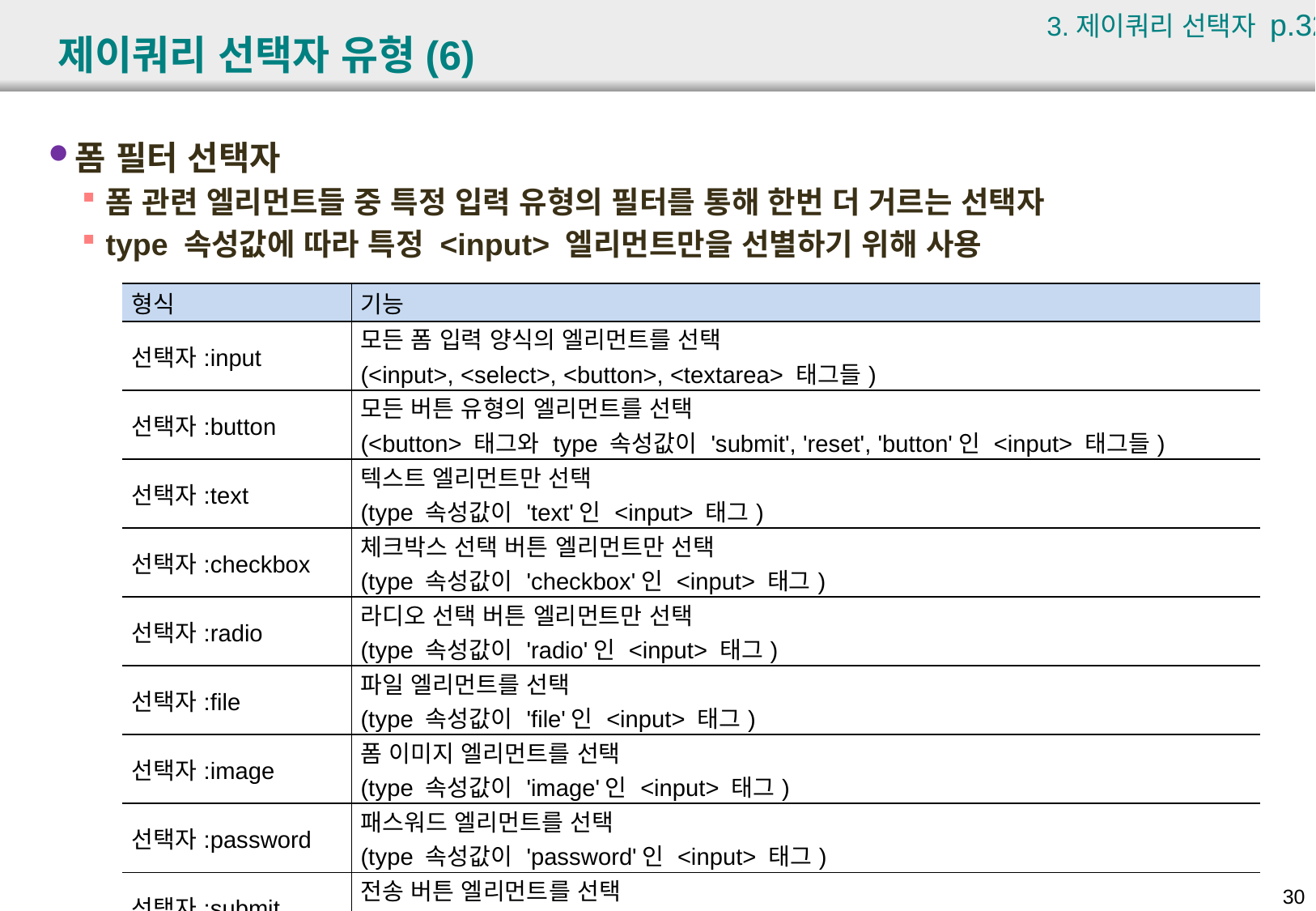

3.제이쿼리 선택자 p.327
# 제이쿼리 선택자 유형(6)
폼 필터 선택자
폼 관련 엘리먼트들 중 특정 입력 유형의 필터를 통해 한번 더 거르는 선택자
type 속성값에 따라 특정 <input> 엘리먼트만을 선별하기 위해 사용

| 형식 | 기능 |
| --- | --- |
| 선택자:input | 모든 폼 입력 양식의 엘리먼트를 선택 (<input>, <select>, <button>, <textarea> 태그들) |
| 선택자:button | 모든 버튼 유형의 엘리먼트를 선택 (<button> 태그와 type 속성값이 'submit', 'reset', 'button'인 <input> 태그들) |
| 선택자:text | 텍스트 엘리먼트만 선택 (type 속성값이 'text'인 <input> 태그) |
| 선택자:checkbox | 체크박스 선택 버튼 엘리먼트만 선택 (type 속성값이 'checkbox'인 <input> 태그) |
| 선택자:radio | 라디오 선택 버튼 엘리먼트만 선택 (type 속성값이 'radio'인 <input> 태그) |
| 선택자:file | 파일 엘리먼트를 선택 (type 속성값이 'file'인 <input> 태그) |
| 선택자:image | 폼 이미지 엘리먼트를 선택 (type 속성값이 'image'인 <input> 태그) |
| 선택자:password | 패스워드 엘리먼트를 선택 (type 속성값이 'password'인 <input> 태그) |
| 선택자:submit | 전송 버튼 엘리먼트를 선택 (type 속성값이 'submit'인 <input> 태그) |
| 선택자:reset | 초기화 버튼 엘리먼트를 선택 (type 속성값이 'reset'인 <input> 태그) |